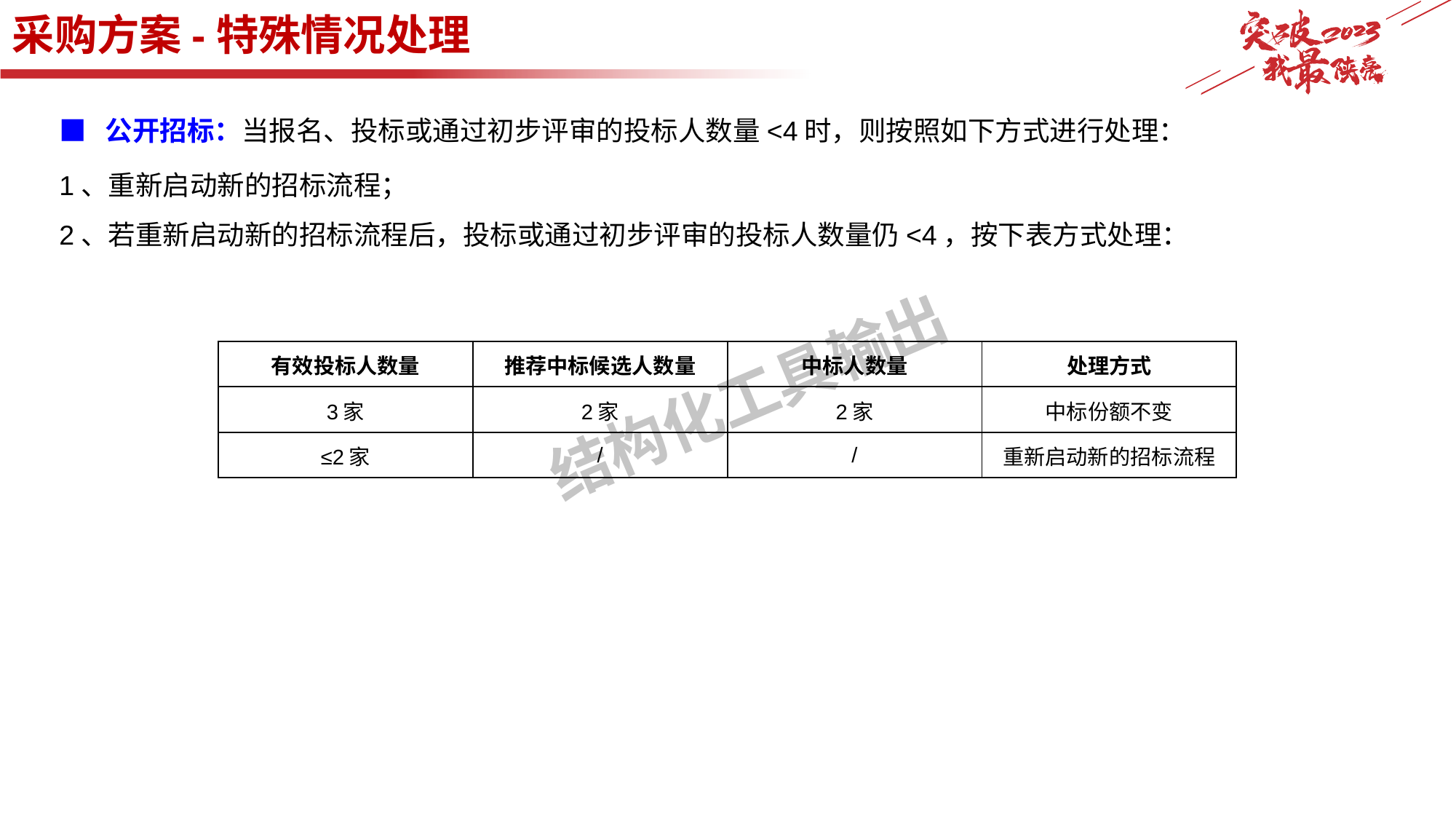

# 采购方案-特殊情况处理
■  公开招标：当报名、投标或通过初步评审的投标人数量<4时，则按照如下方式进行处理：
1、重新启动新的招标流程；
2、若重新启动新的招标流程后，投标或通过初步评审的投标人数量仍<4，按下表方式处理：
| 有效投标人数量 | 推荐中标候选人数量 | 中标人数量 | 处理方式 |
| --- | --- | --- | --- |
| 3家 | 2家 | 2家 | 中标份额不变 |
| ≤2家 | / | / | 重新启动新的招标流程 |